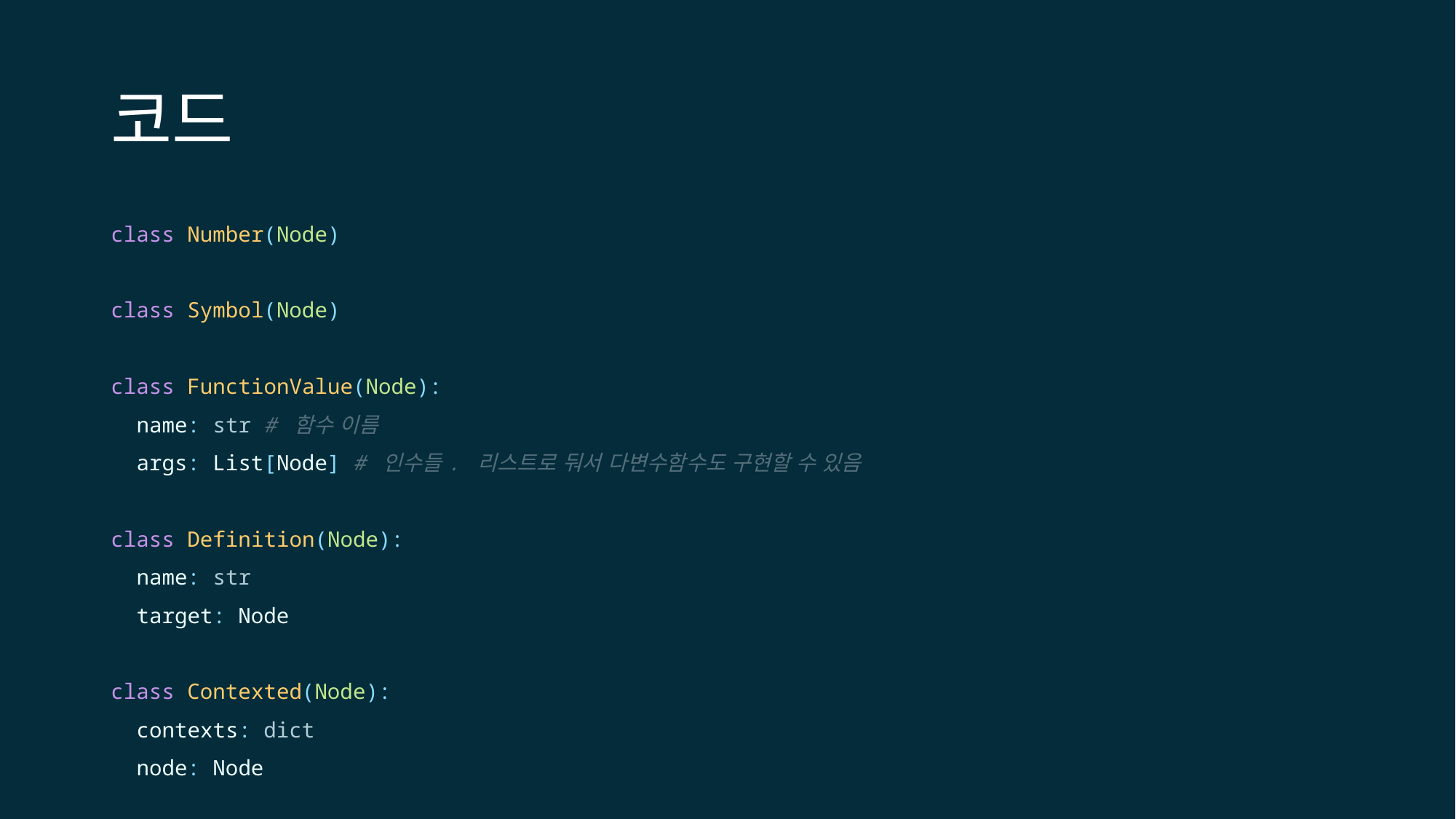

# 코드
class Number(Node)

class Symbol(Node)

class FunctionValue(Node):
  name: str # 함수 이름
  args: List[Node] # 인수들. 리스트로 둬서 다변수함수도 구현할 수 있음

class Definition(Node):
  name: str
  target: Node

class Contexted(Node):
  contexts: dict
  node: Node